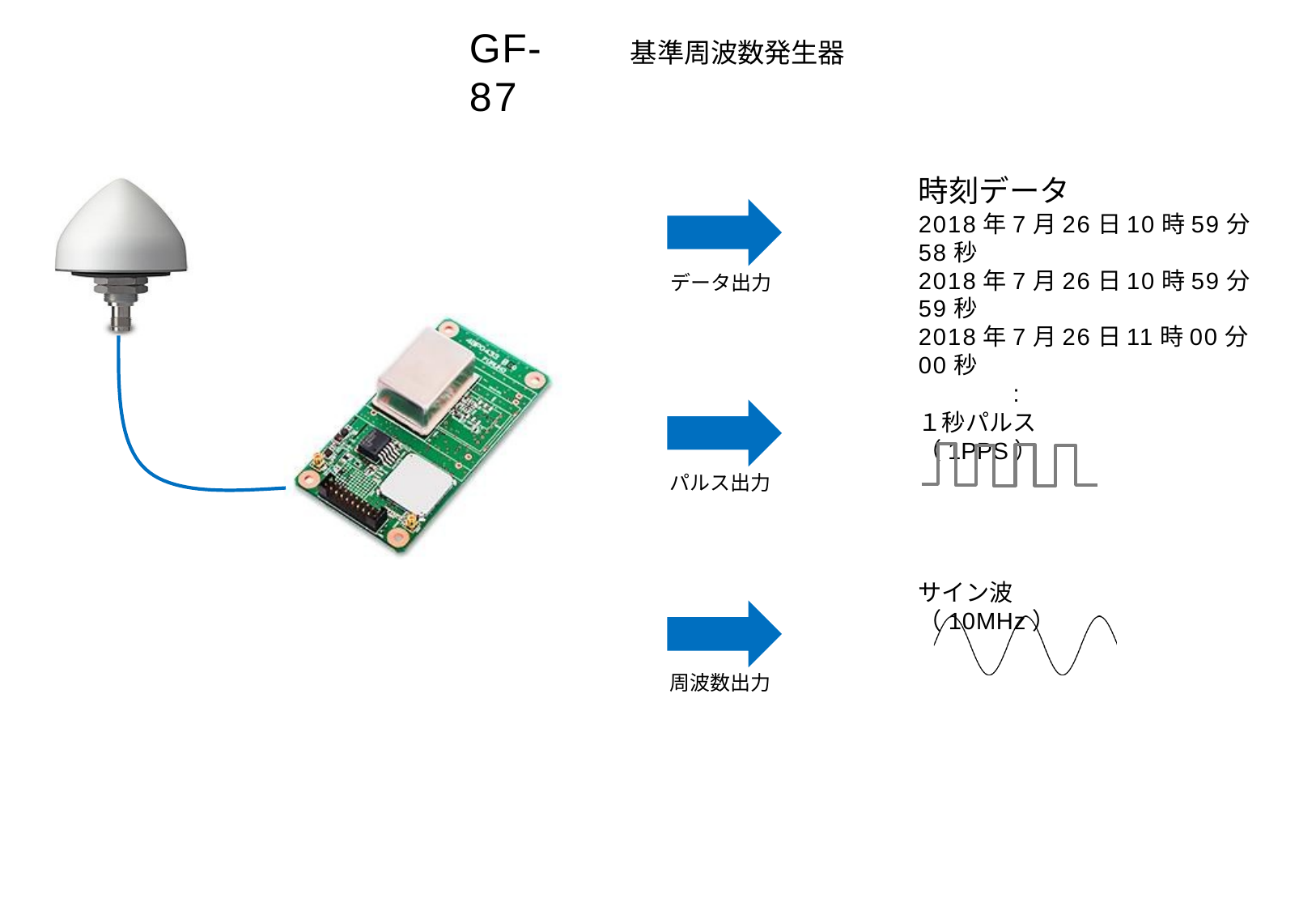

# GF-87
基準周波数発生器
時刻データ
2018年7月26日10時59分58秒
2018年7月26日10時59分59秒
2018年7月26日11時00分00秒
:

データ出力

１秒パルス（1PPS）

パルス出力
サイン波（10MHz）

周波数出力